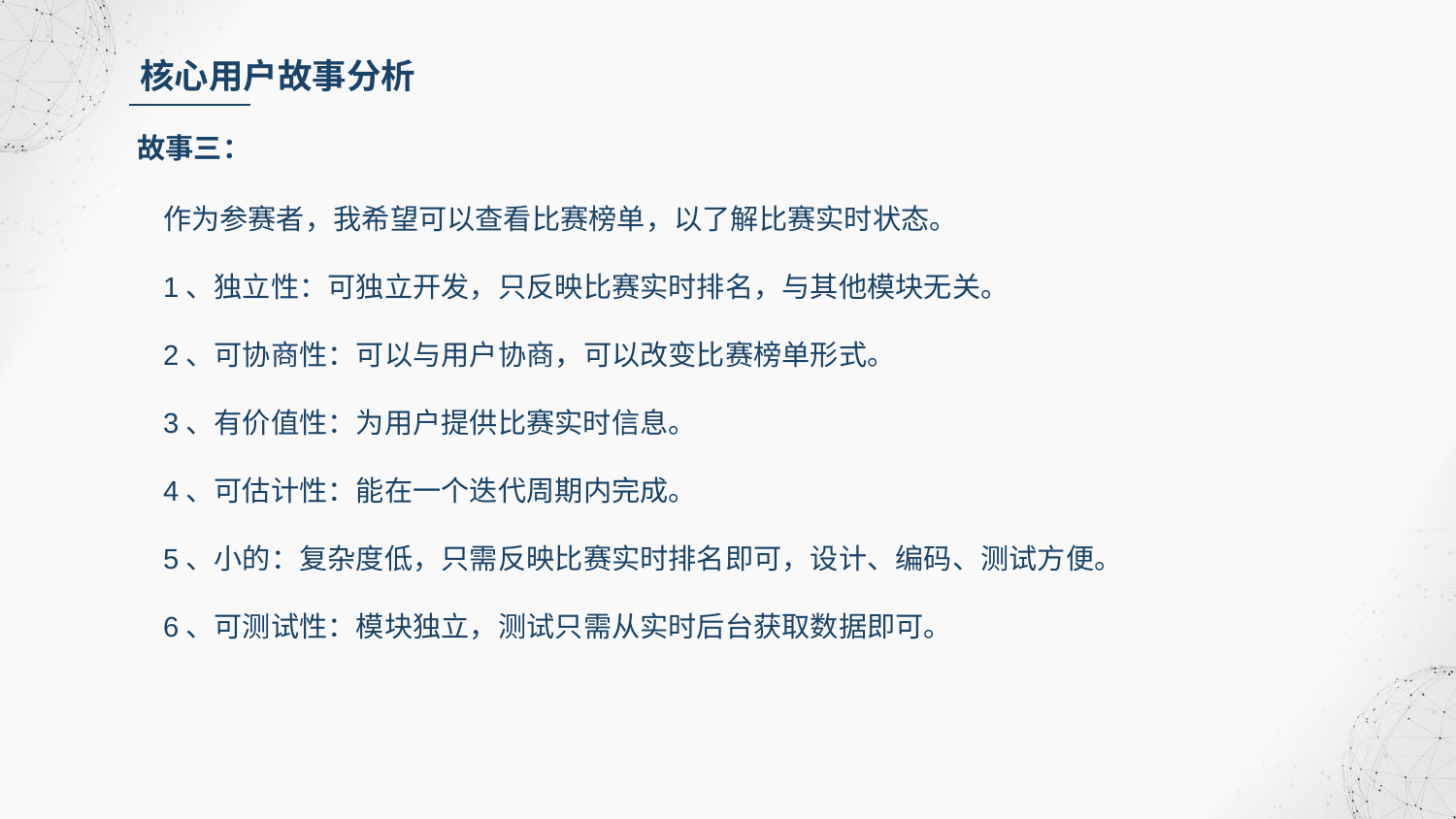

核心用户故事分析
 故事三：
作为参赛者，我希望可以查看比赛榜单，以了解比赛实时状态。

1、独立性：可独立开发，只反映比赛实时排名，与其他模块无关。

2、可协商性：可以与用户协商，可以改变比赛榜单形式。

3、有价值性：为用户提供比赛实时信息。

4、可估计性：能在一个迭代周期内完成。

5、小的：复杂度低，只需反映比赛实时排名即可，设计、编码、测试方便。

6、可测试性：模块独立，测试只需从实时后台获取数据即可。